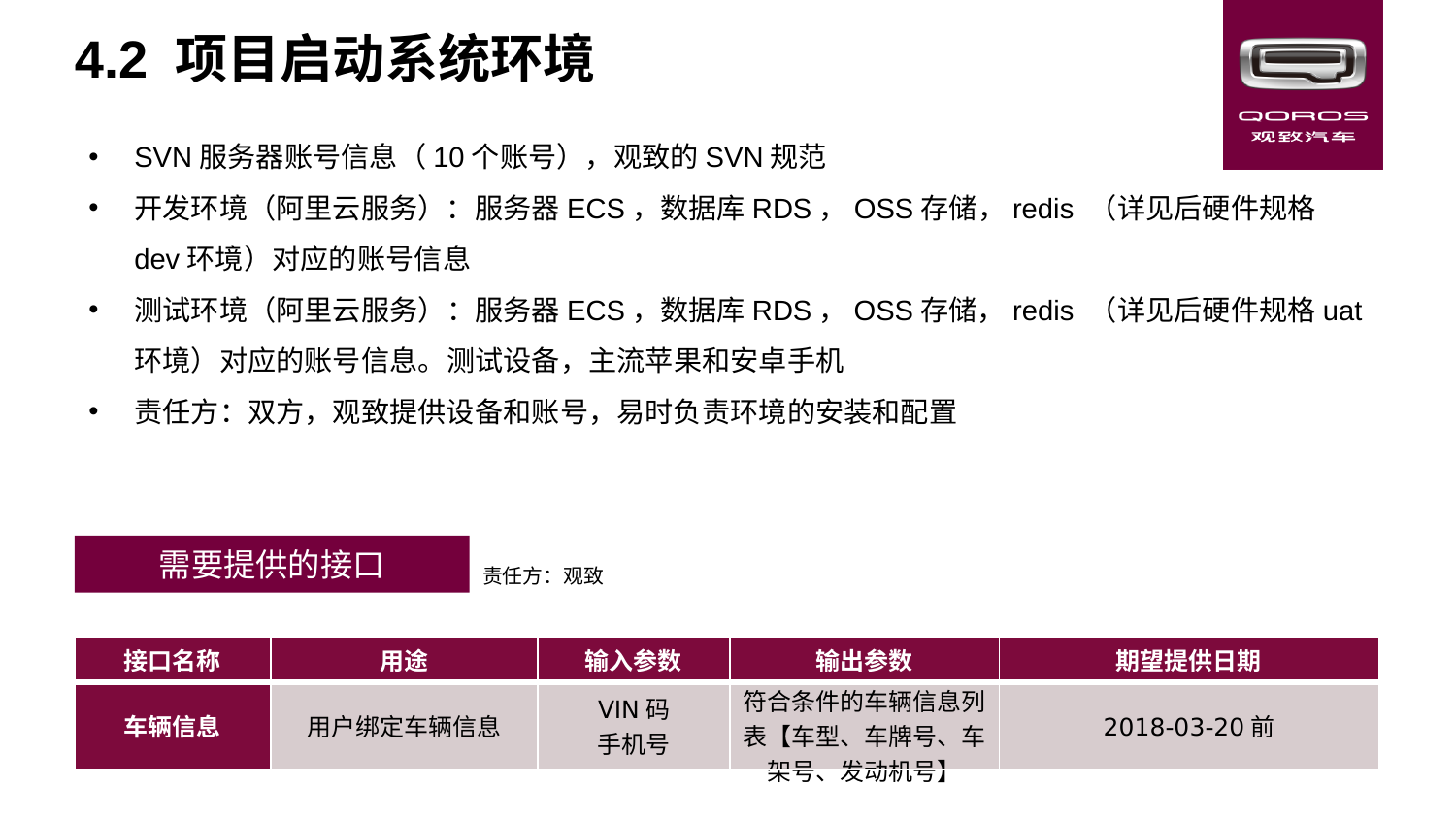

# 4.2 项目启动系统环境
SVN服务器账号信息（10个账号），观致的SVN规范
开发环境（阿里云服务）：服务器ECS，数据库RDS，OSS存储，redis （详见后硬件规格dev环境）对应的账号信息
测试环境（阿里云服务）：服务器ECS，数据库RDS，OSS存储，redis （详见后硬件规格uat环境）对应的账号信息。测试设备，主流苹果和安卓手机
责任方：双方，观致提供设备和账号，易时负责环境的安装和配置
需要提供的接口
责任方：观致
| 接口名称 | 用途 | 输入参数 | 输出参数 | 期望提供日期 |
| --- | --- | --- | --- | --- |
| 车辆信息 | 用户绑定车辆信息 | VIN码 手机号 | 符合条件的车辆信息列表【车型、车牌号、车架号、发动机号】 | 2018-03-20前 |